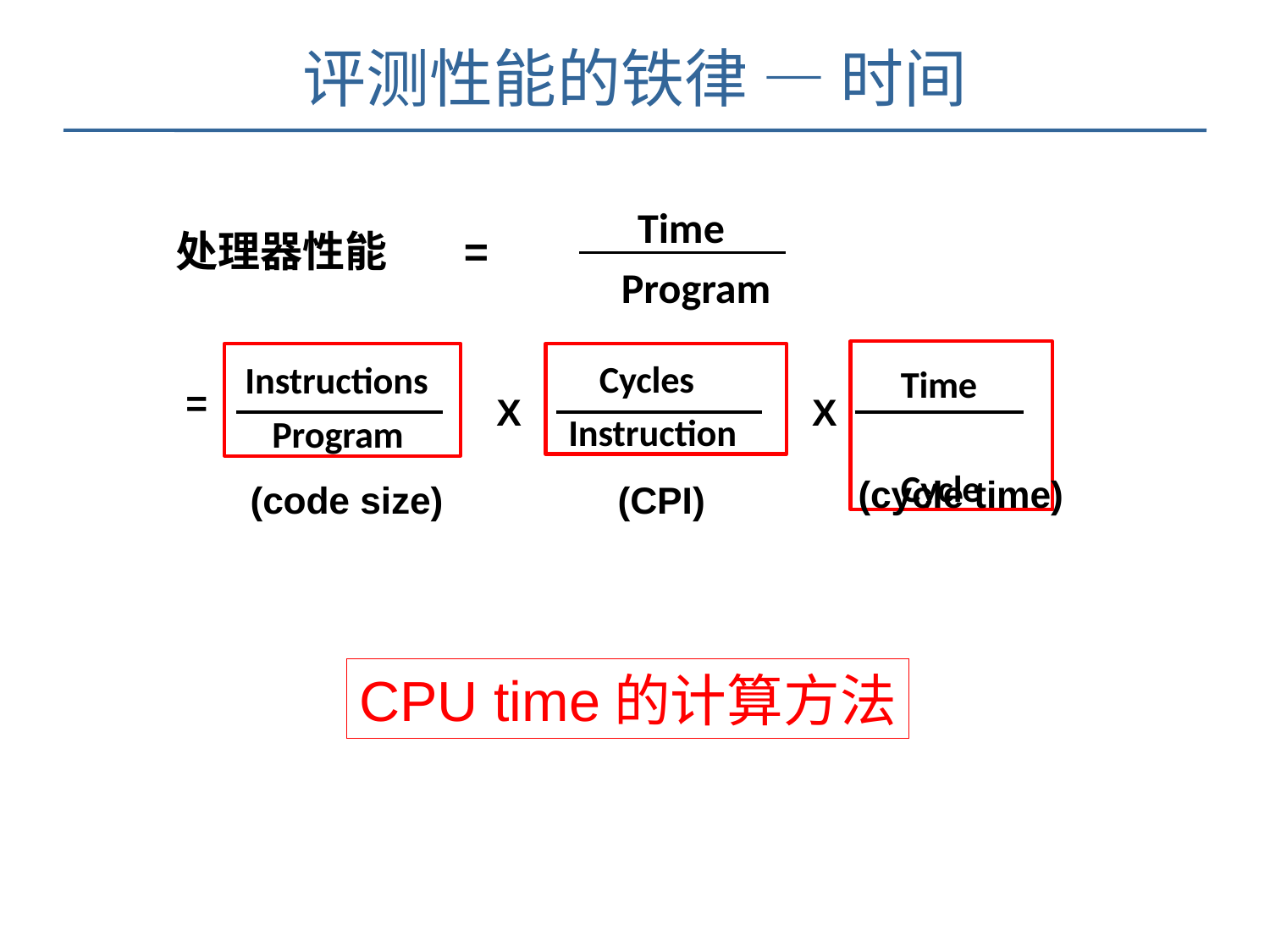

# 评测性能的铁律 — 时间
Time
处理器性能       =

Program
Time  Cycle
Cycles  Instruction
Instructions
Program
=
X
X

(cycle time)
(code size)
(CPI)
CPU time的计算方法